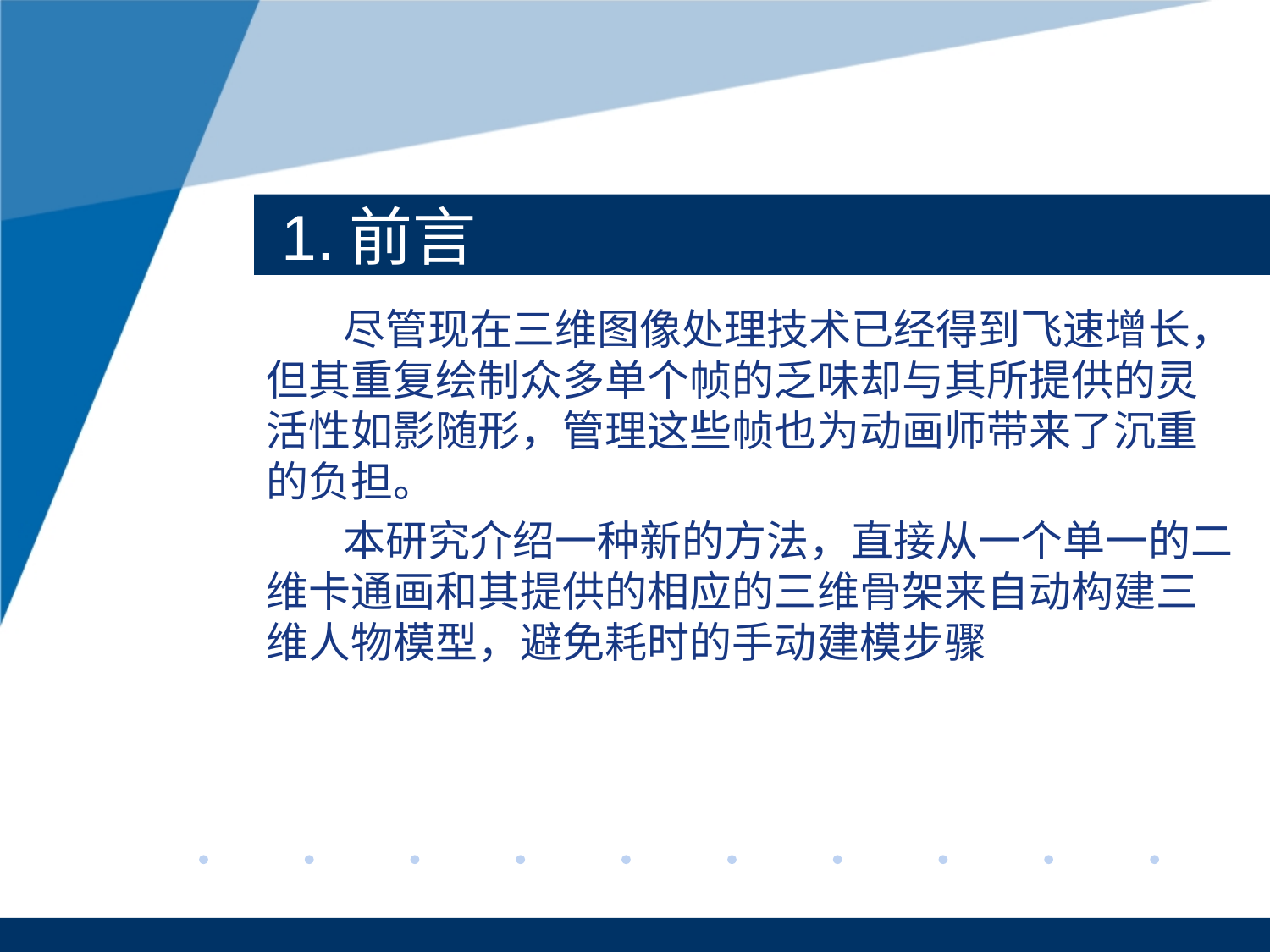

# 1.前言
       尽管现在三维图像处理技术已经得到飞速增长，但其重复绘制众多单个帧的乏味却与其所提供的灵活性如影随形，管理这些帧也为动画师带来了沉重的负担。
       本研究介绍一种新的方法，直接从一个单一的二维卡通画和其提供的相应的三维骨架来自动构建三维人物模型，避免耗时的手动建模步骤